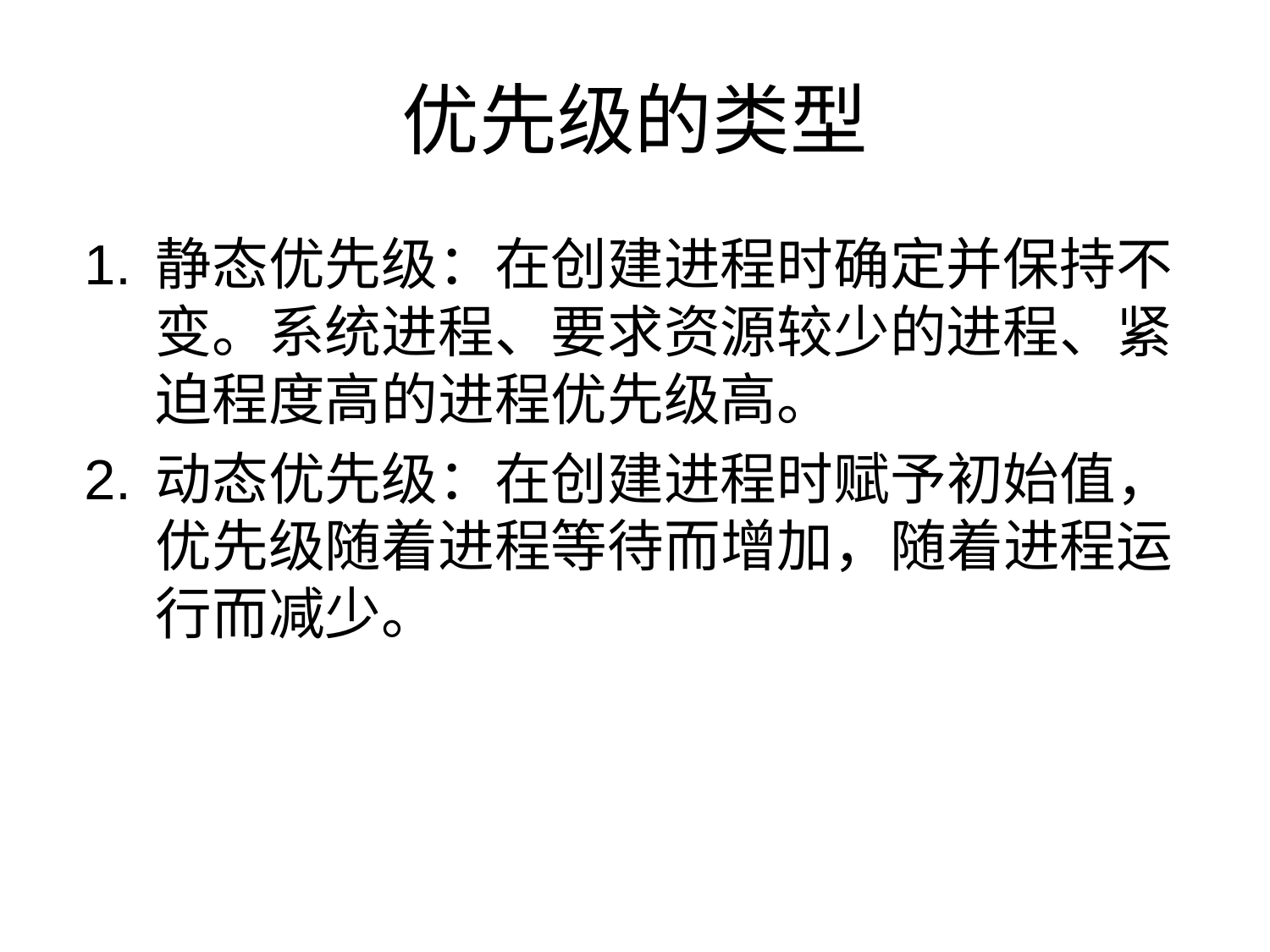

# 优先级的类型
静态优先级：在创建进程时确定并保持不变。系统进程、要求资源较少的进程、紧迫程度高的进程优先级高。
动态优先级：在创建进程时赋予初始值，优先级随着进程等待而增加，随着进程运行而减少。